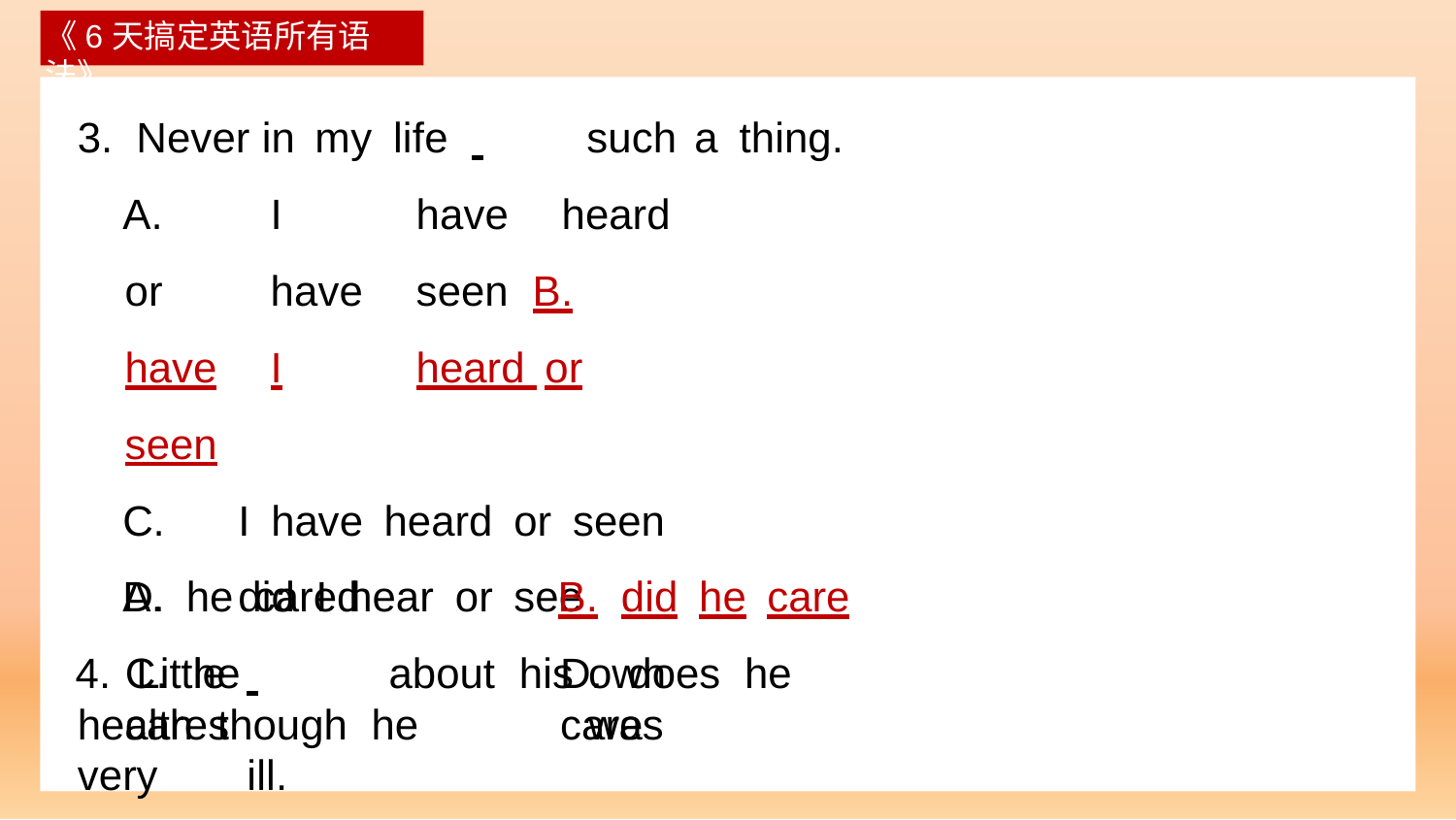

《6天搞定英语所有语法》
# 3.	Never in	my	life   	 such	a	thing.
A.	I	have	heard  or	have	seen  B.	have	I	heard or	seen
C.	I	have	heard	or	seen
D.	did	I	hear	or	see
4.	Little	 	 about  his	own	health  though  he	was	very	ill.
A.	he	cared
C.	he	cares
B.	did	he	care
D.	does  he	care